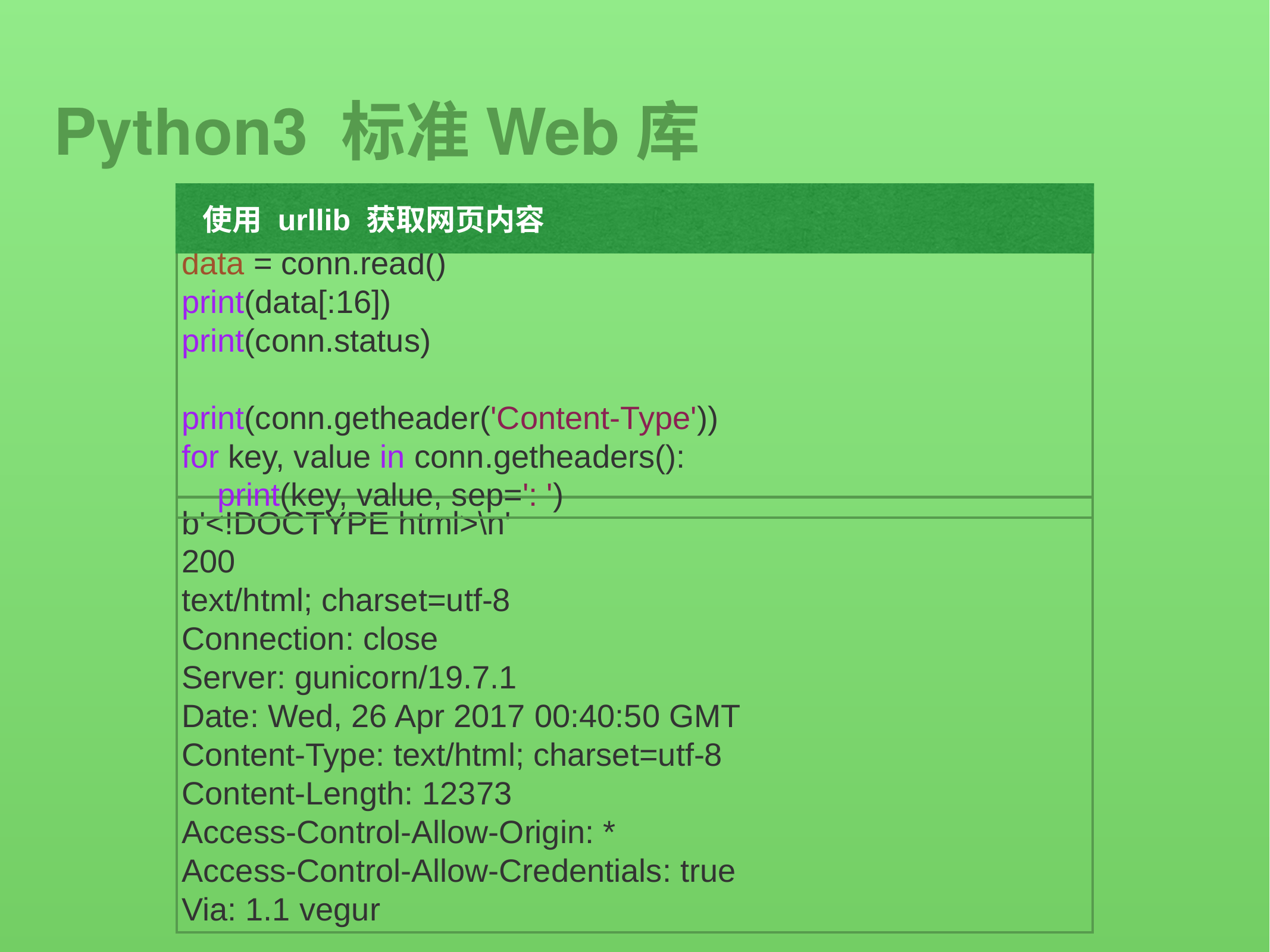

14
Python3 标准Web库
使用 urllib 获取网页内容
data = conn.read()
print(data[:16])
print(conn.status)

print(conn.getheader('Content-Type'))
for key, value in conn.getheaders():
    print(key, value, sep=': ')
b'<!DOCTYPE html>\n'
200
text/html; charset=utf-8
Connection: close
Server: gunicorn/19.7.1
Date: Wed, 26 Apr 2017 00:40:50 GMT
Content-Type: text/html; charset=utf-8
Content-Length: 12373
Access-Control-Allow-Origin: *
Access-Control-Allow-Credentials: true
Via: 1.1 vegur